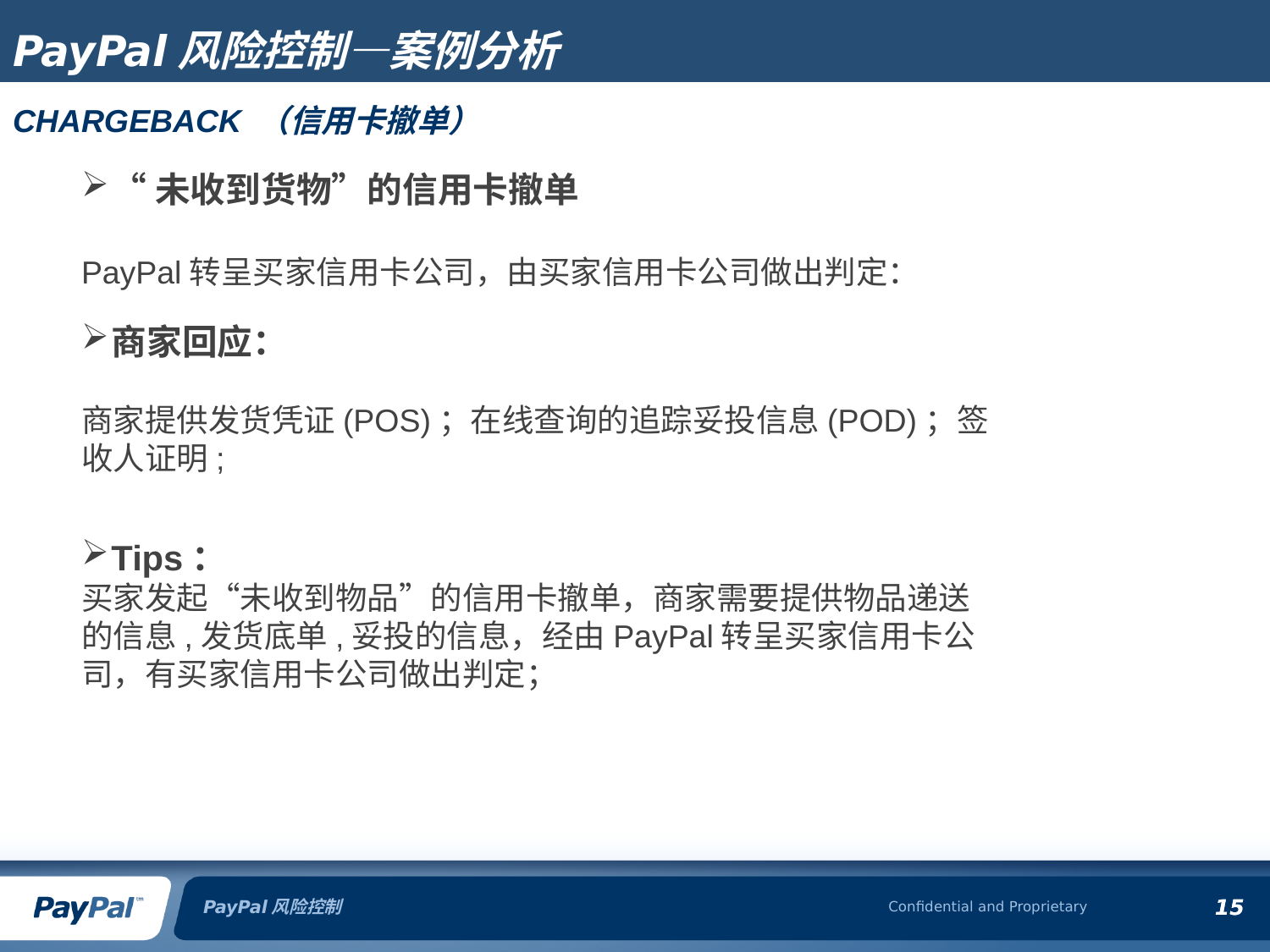

# PayPal风险控制—案例分析
Chargeback （信用卡撤单）
“未收到货物”的信用卡撤单

PayPal转呈买家信用卡公司，由买家信用卡公司做出判定：

商家回应：

商家提供发货凭证(POS)；在线查询的追踪妥投信息(POD)；签收人证明;

Tips：
买家发起“未收到物品”的信用卡撤单，商家需要提供物品递送的信息,发货底单,妥投的信息，经由PayPal转呈买家信用卡公司，有买家信用卡公司做出判定；
PayPal风险控制
15
15